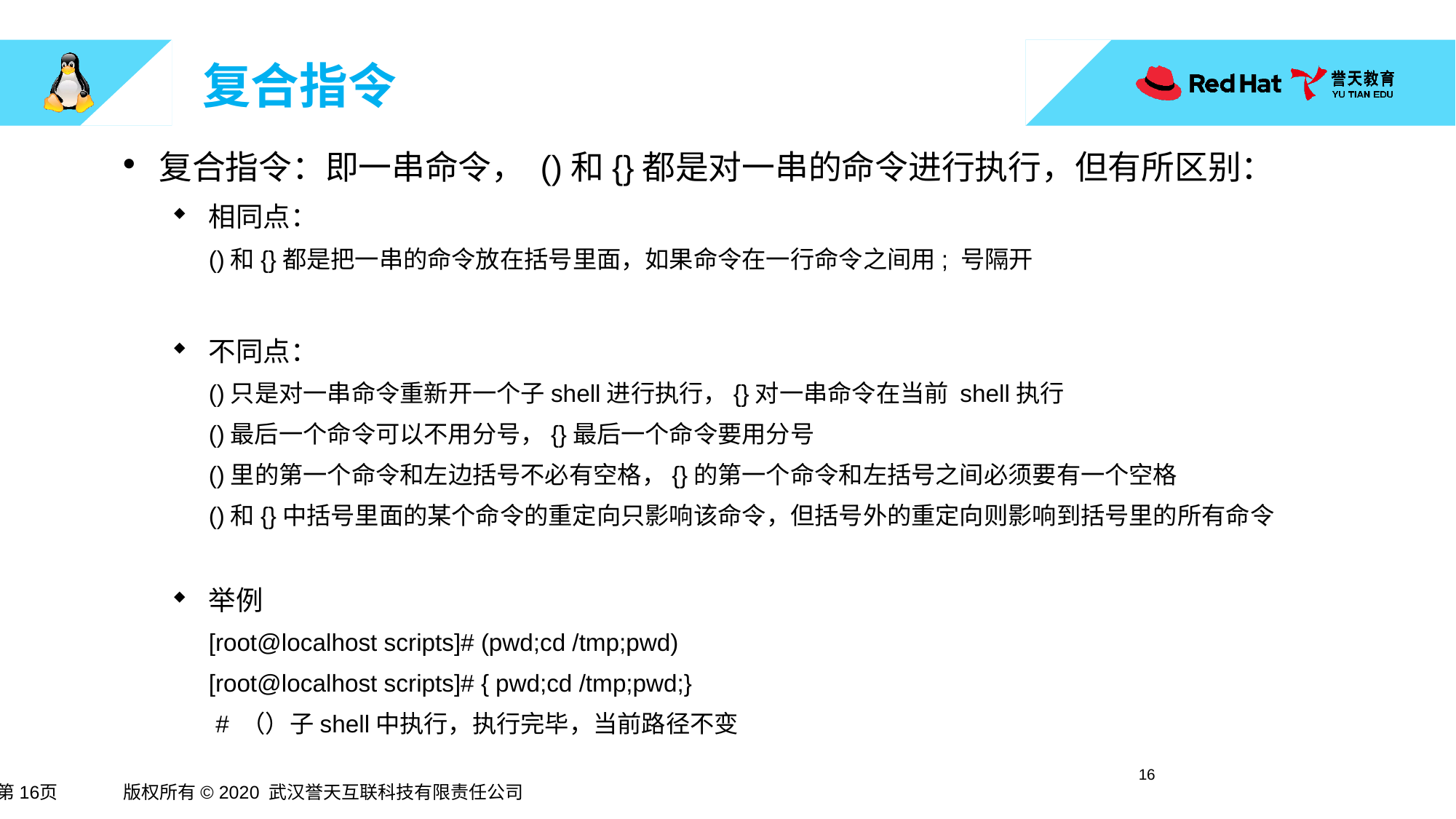

# 复合指令
复合指令：即一串命令， ()和{}都是对一串的命令进行执行，但有所区别：
相同点：
()和{}都是把一串的命令放在括号里面，如果命令在一行命令之间用; 号隔开

不同点：
()只是对一串命令重新开一个子shell进行执行，{}对一串命令在当前 shell执行
()最后一个命令可以不用分号，{}最后一个命令要用分号
()里的第一个命令和左边括号不必有空格，{}的第一个命令和左括号之间必须要有一个空格
()和{}中括号里面的某个命令的重定向只影响该命令，但括号外的重定向则影响到括号里的所有命令

举例
[root@localhost scripts]# (pwd;cd /tmp;pwd)
[root@localhost scripts]# { pwd;cd /tmp;pwd;}
 # （）子shell中执行，执行完毕，当前路径不变
16